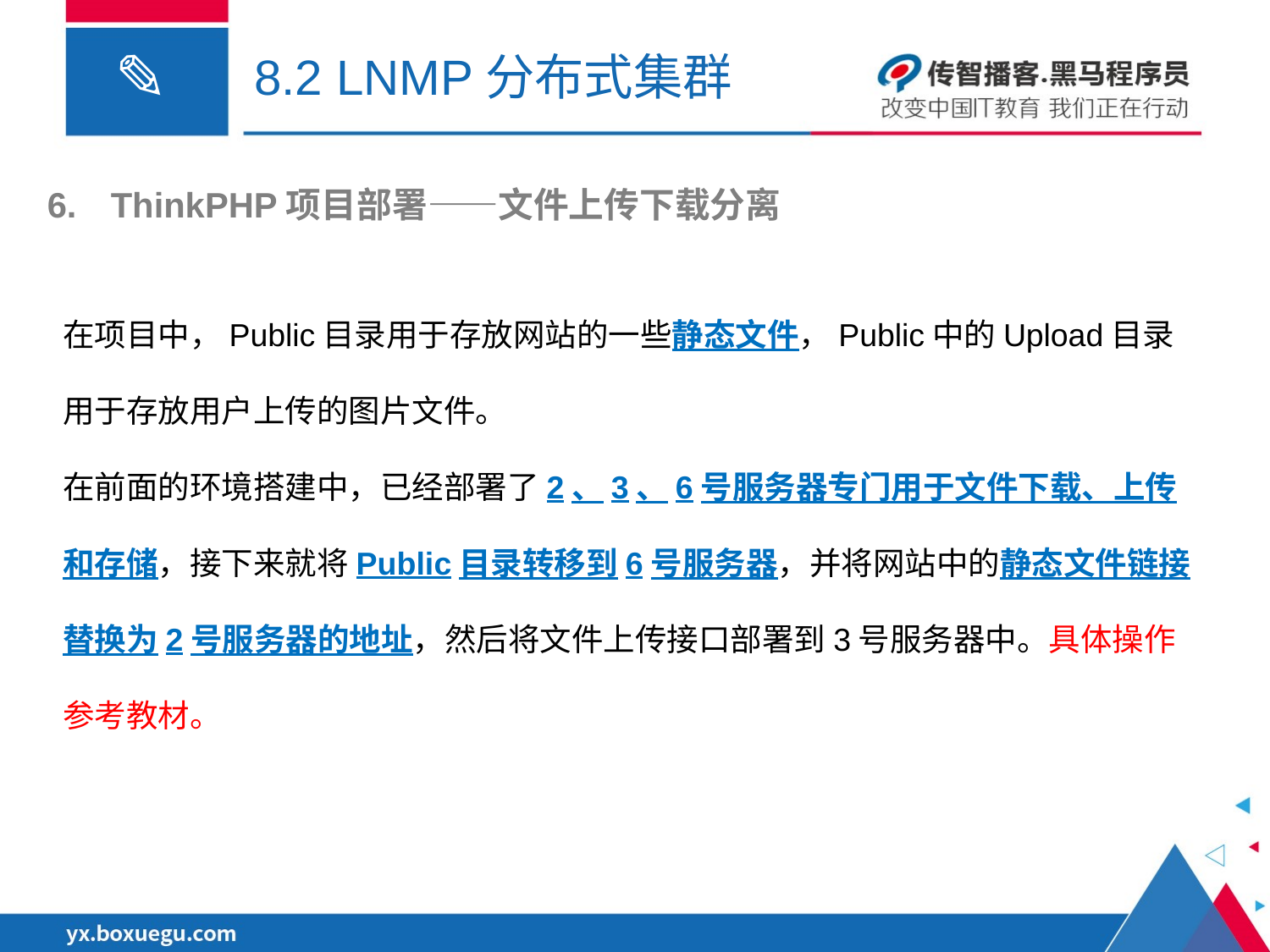

# 8.2 LNMP分布式集群
ThinkPHP项目部署——文件上传下载分离
在项目中，Public目录用于存放网站的一些静态文件，Public中的Upload目录用于存放用户上传的图片文件。
在前面的环境搭建中，已经部署了2、3、6号服务器专门用于文件下载、上传和存储，接下来就将Public目录转移到6号服务器，并将网站中的静态文件链接替换为2号服务器的地址，然后将文件上传接口部署到3号服务器中。具体操作参考教材。